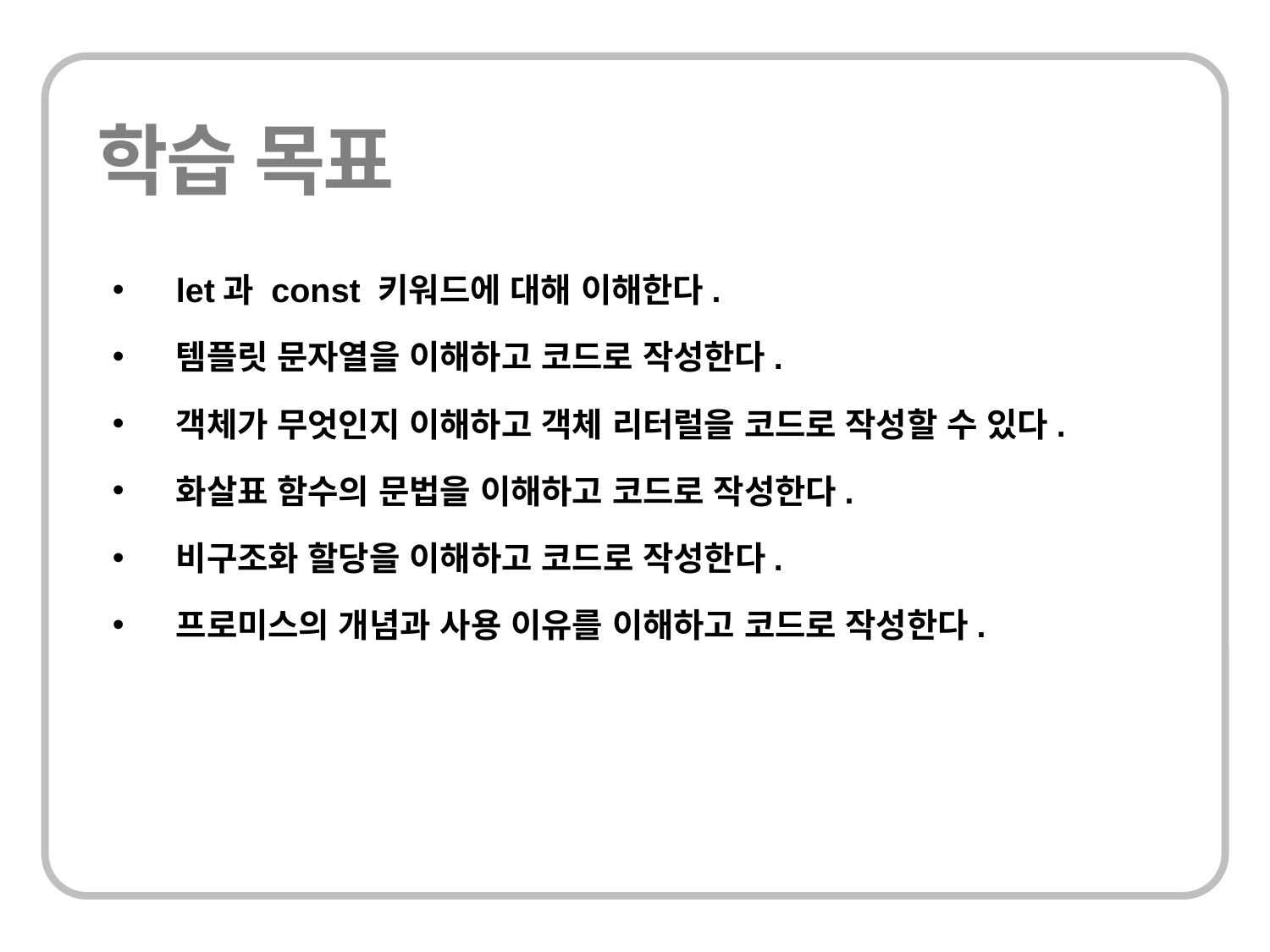

let과 const 키워드에 대해 이해한다.
템플릿 문자열을 이해하고 코드로 작성한다.
객체가 무엇인지 이해하고 객체 리터럴을 코드로 작성할 수 있다.
화살표 함수의 문법을 이해하고 코드로 작성한다.
비구조화 할당을 이해하고 코드로 작성한다.
프로미스의 개념과 사용 이유를 이해하고 코드로 작성한다.